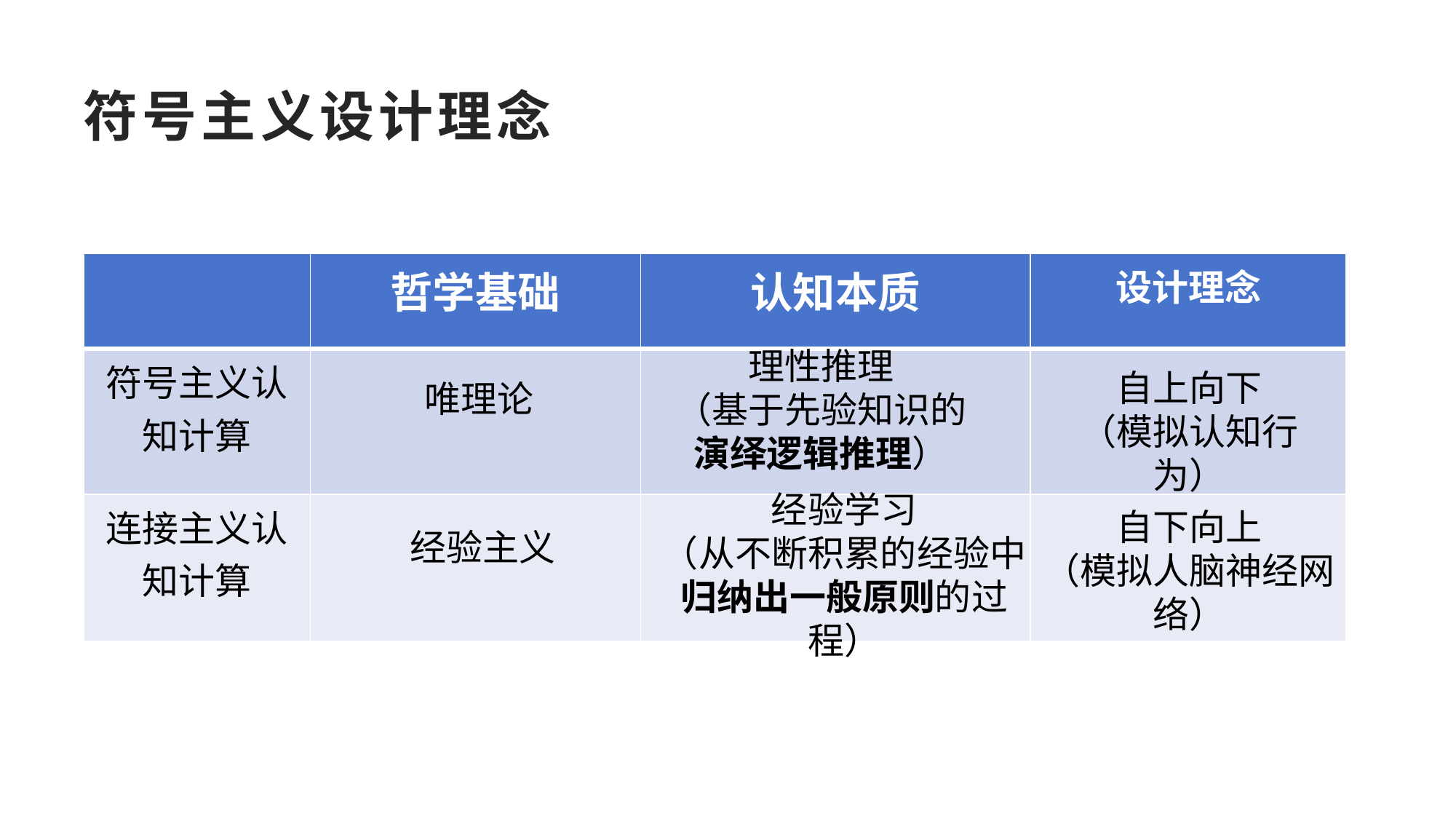

# 符号主义设计理念
|  | 哲学基础 | 认知本质 | 设计理念 |
| --- | --- | --- | --- |
| 符号主义认知计算 |  |  |  |
| 连接主义认知计算 |  |  |  |
理性推理
（基于先验知识的演绎逻辑推理）
自上向下
（模拟认知行为）
唯理论
经验学习
（从不断积累的经验中归纳出一般原则的过程）
自下向上
（模拟人脑神经网络）
经验主义